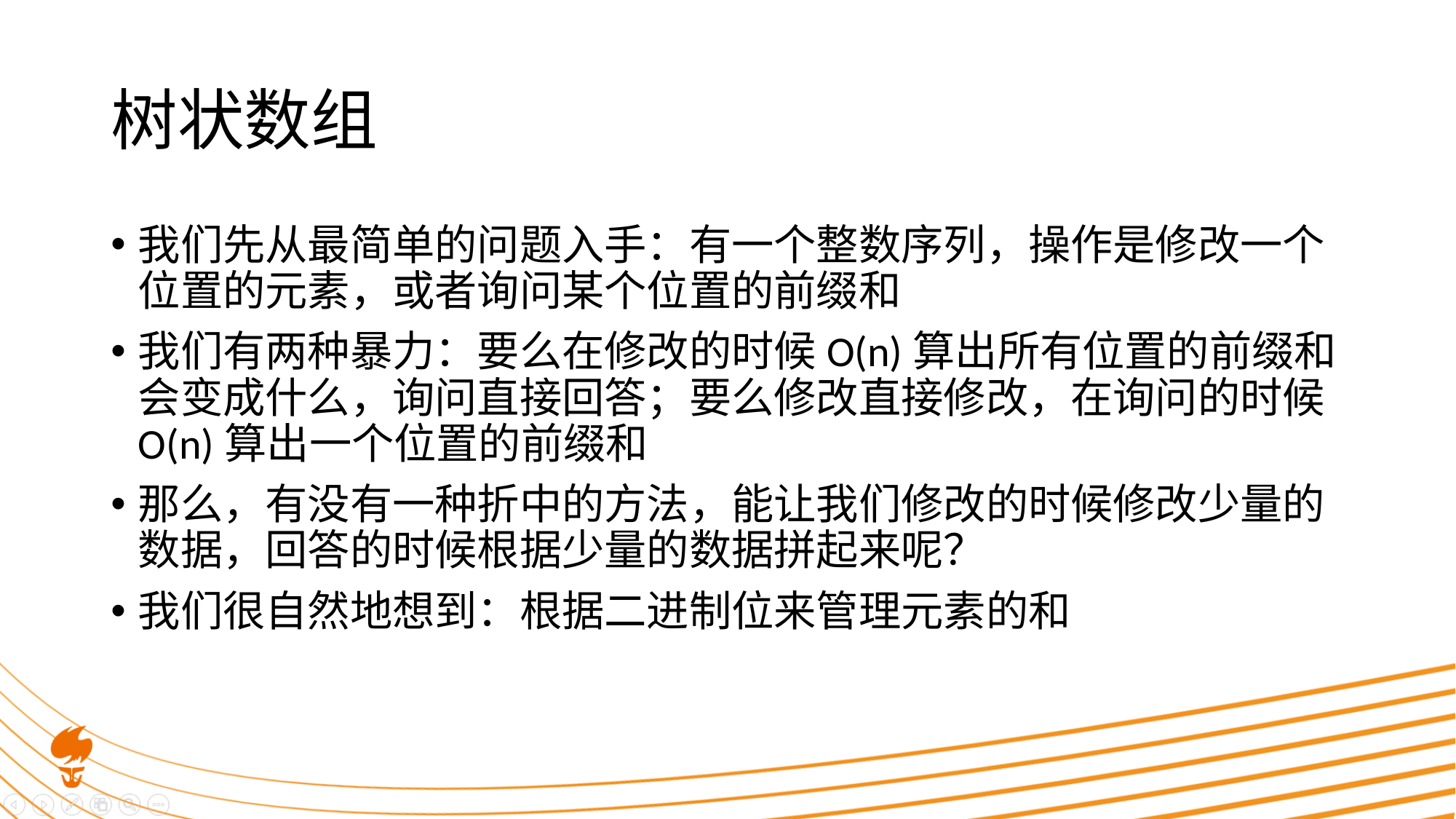

# 树状数组
我们先从最简单的问题入手：有一个整数序列，操作是修改一个位置的元素，或者询问某个位置的前缀和
我们有两种暴力：要么在修改的时候O(n)算出所有位置的前缀和会变成什么，询问直接回答；要么修改直接修改，在询问的时候O(n)算出一个位置的前缀和
那么，有没有一种折中的方法，能让我们修改的时候修改少量的数据，回答的时候根据少量的数据拼起来呢？
我们很自然地想到：根据二进制位来管理元素的和